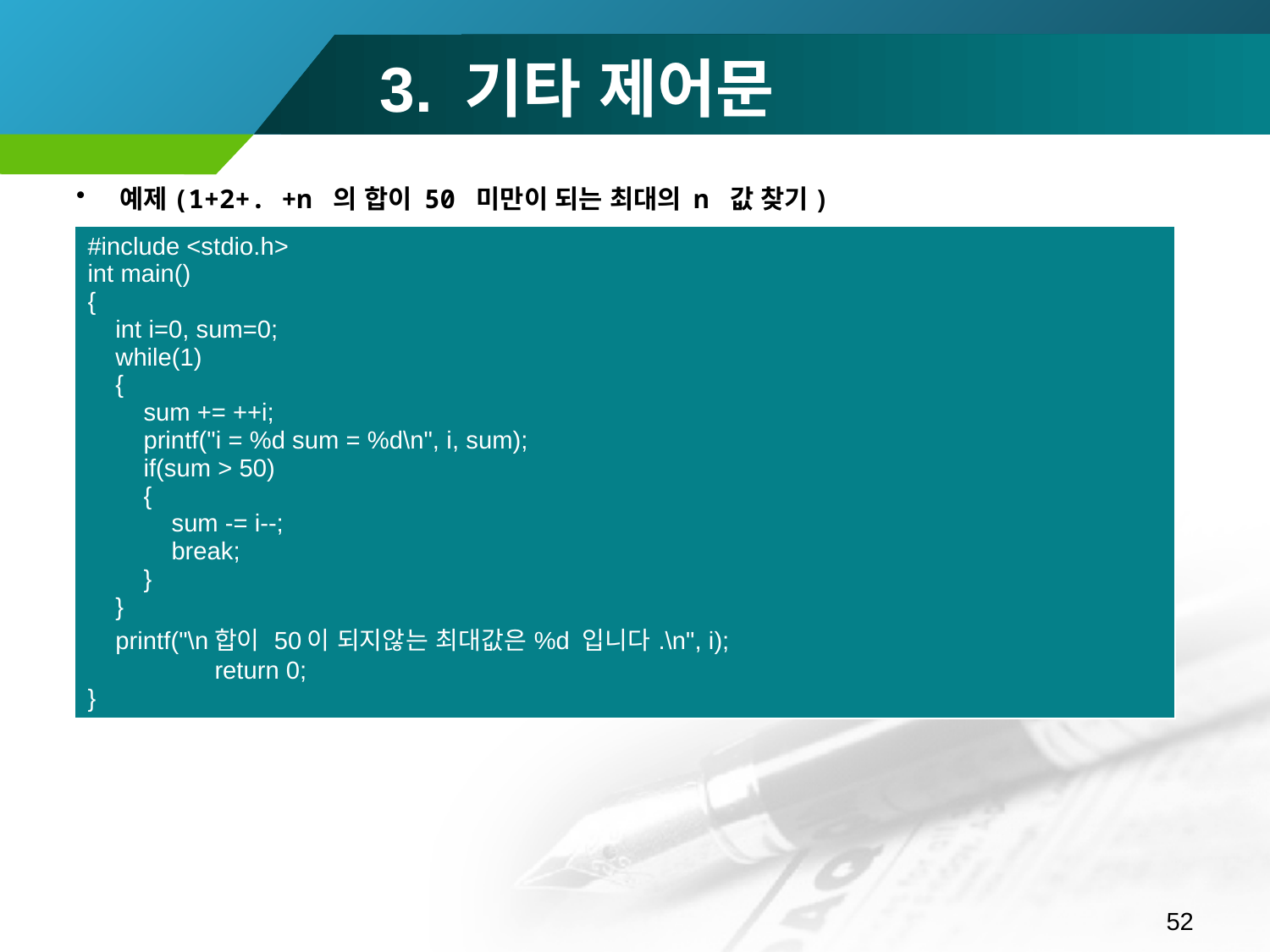

# 3. 기타 제어문
예제(1+2+. +n 의 합이 50 미만이 되는 최대의 n 값 찾기)
| #include <stdio.h> int main() { int i=0, sum=0; while(1) { sum += ++i; printf("i = %d sum = %d\n", i, sum); if(sum > 50) { sum -= i--; break; } } printf("\n합이 50이 되지않는 최대값은%d 입니다.\n", i); return 0; } |
| --- |
52